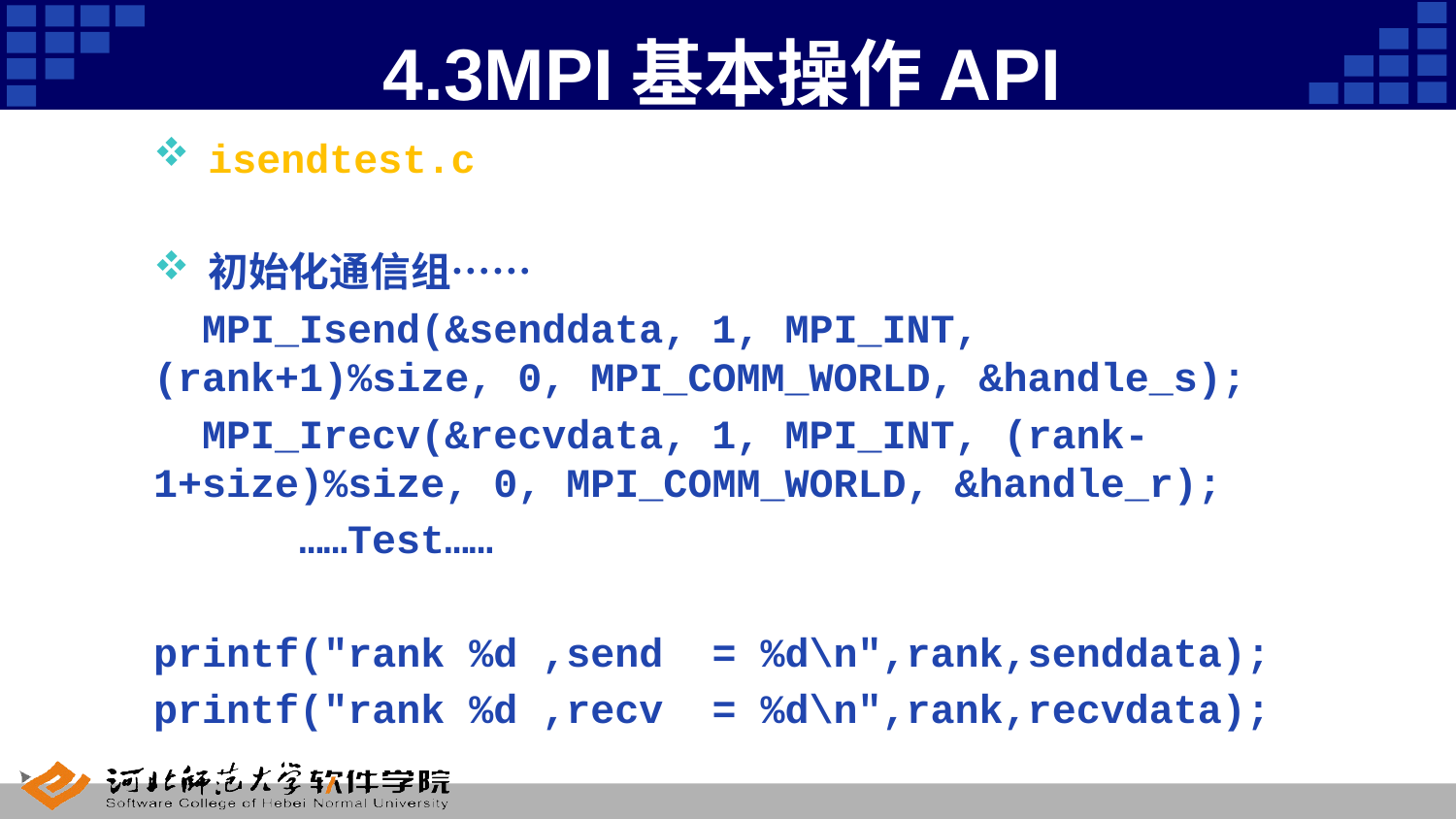

# 4.3MPI基本操作API
isendtest.c

初始化通信组……
  MPI_Isend(&senddata, 1, MPI_INT, (rank+1)%size, 0, MPI_COMM_WORLD, &handle_s);
  MPI_Irecv(&recvdata, 1, MPI_INT, (rank-1+size)%size, 0, MPI_COMM_WORLD, &handle_r);
	……Test……

printf("rank %d ,send  = %d\n",rank,senddata);
printf("rank %d ,recv  = %d\n",rank,recvdata);